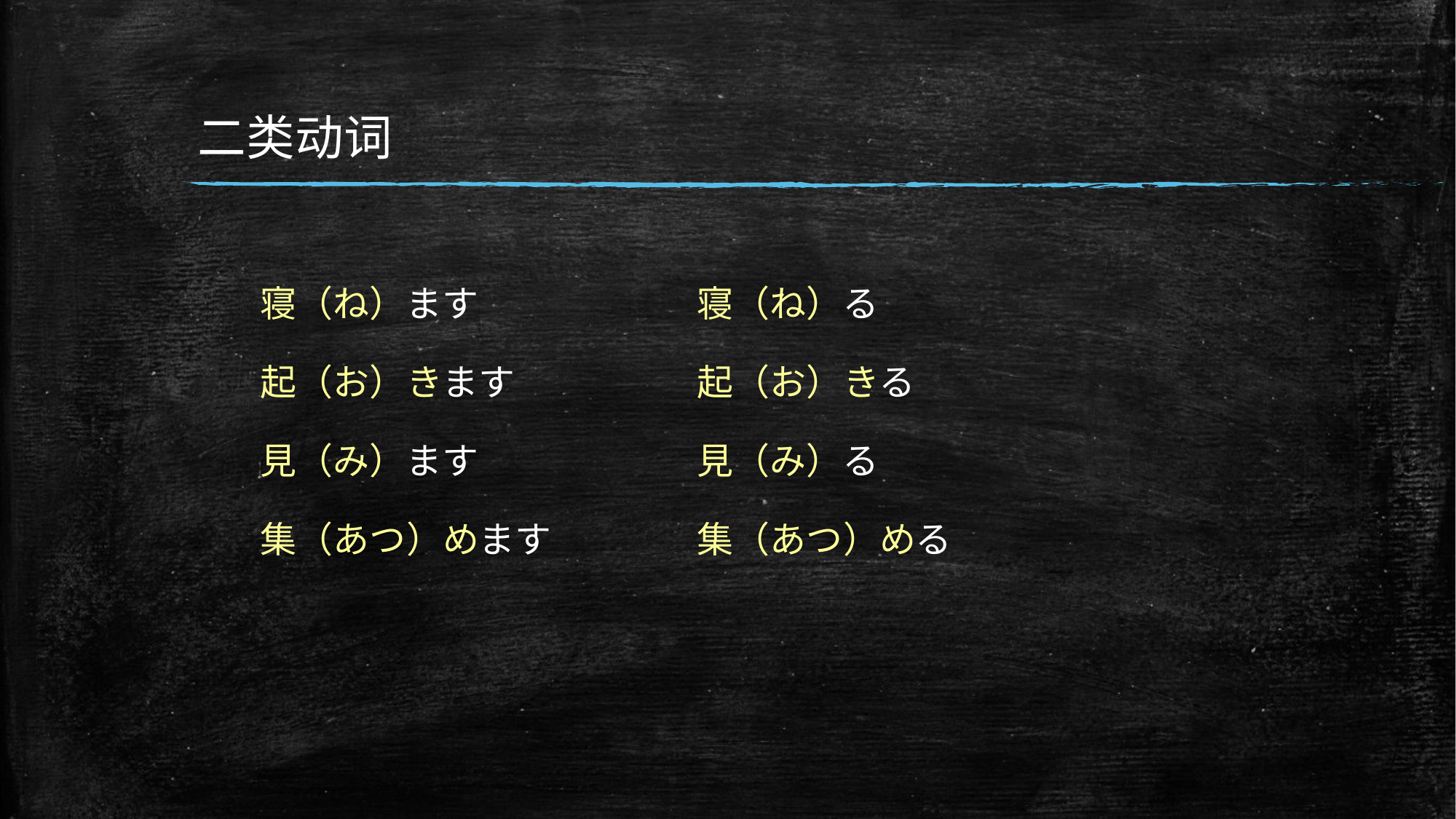

二类动词
寝（ね）ます		寝（ね）る

起（お）きます		起（お）きる

見（み）ます		見（み）る

集（あつ）めます		集（あつ）める